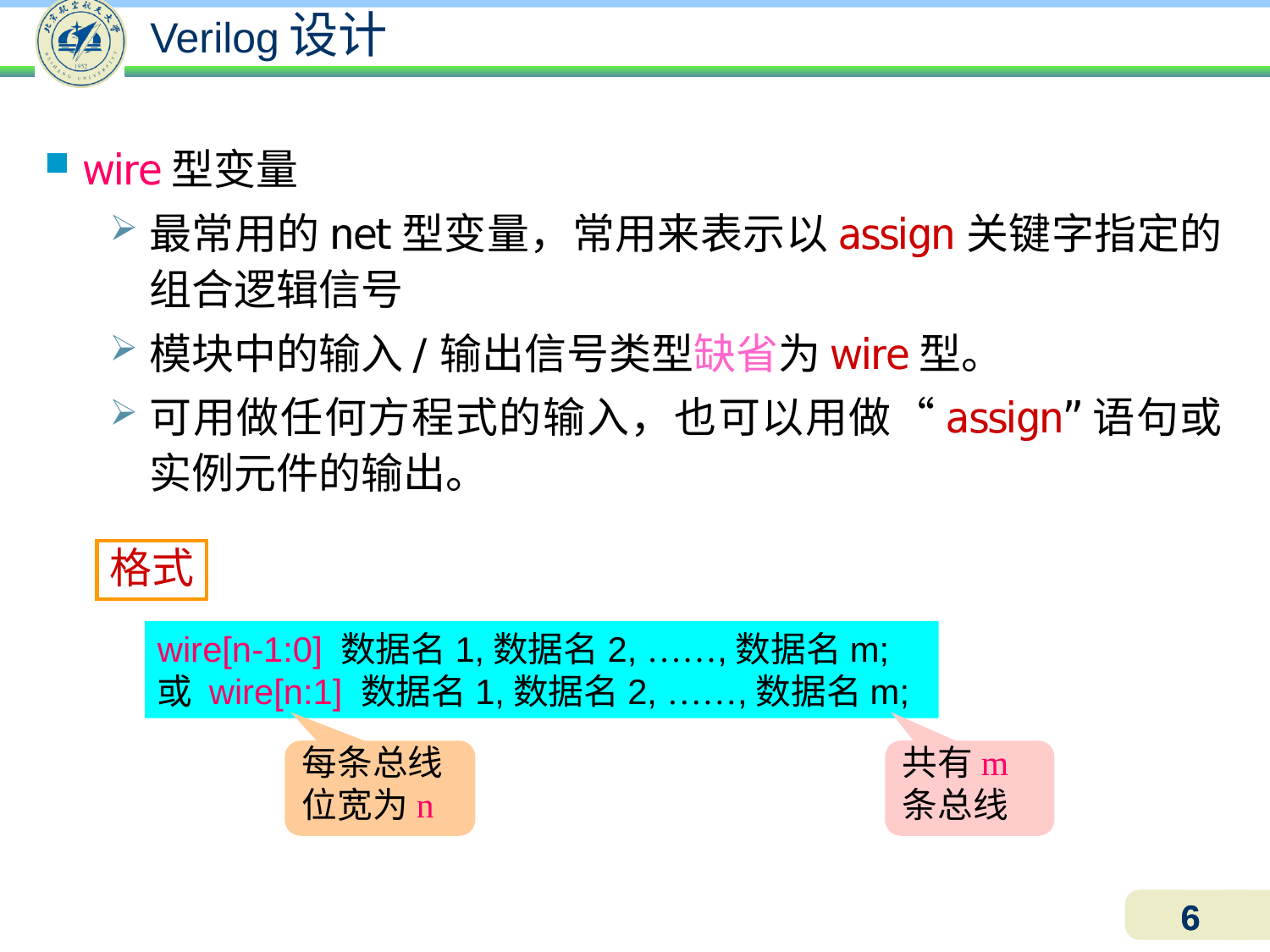

wire型变量
最常用的net型变量，常用来表示以assign关键字指定的组合逻辑信号
模块中的输入/输出信号类型缺省为wire型。
可用做任何方程式的输入，也可以用做“assign”语句或实例元件的输出。
格式
wire[n-1:0] 数据名1,数据名2, ……,数据名m;
或 wire[n:1] 数据名1,数据名2, ……,数据名m;
每条总线位宽为n
共有m条总线
6
6